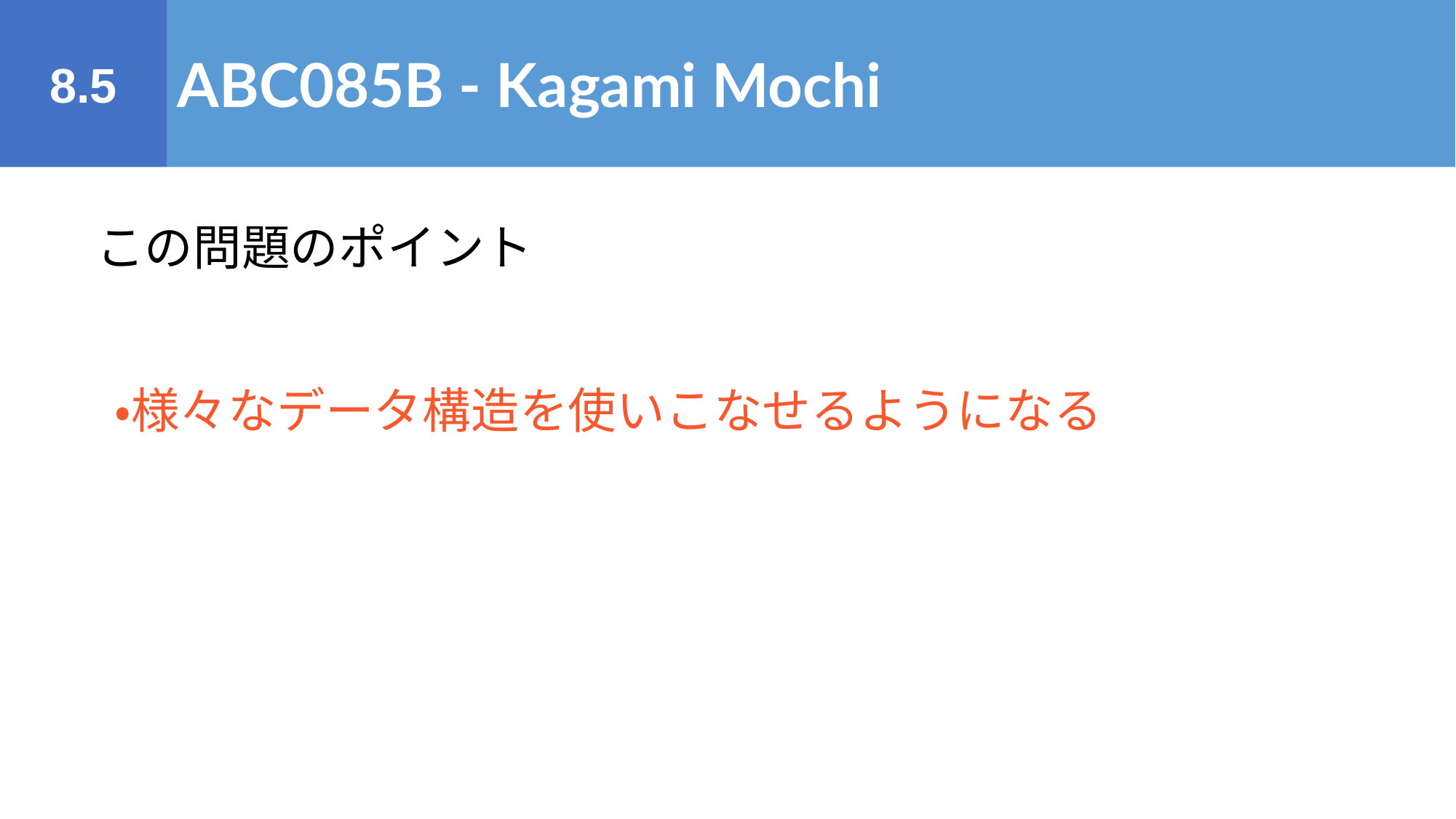

8.5
ABC085B - Kagami Mochi
この問題のポイント
・様々なデータ構造を使いこなせるようになる